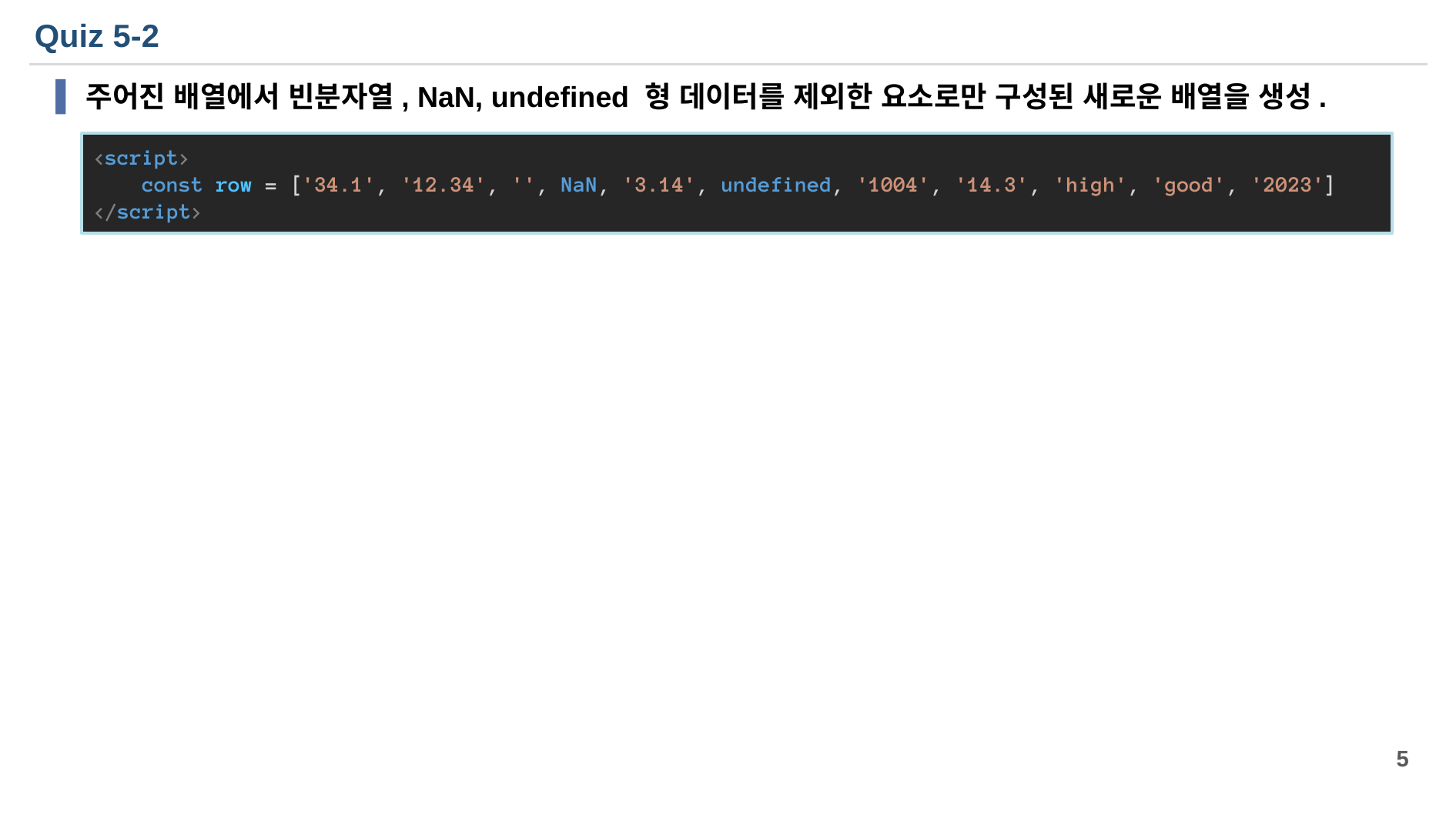

# Quiz 5-2
주어진 배열에서 빈분자열, NaN, undefined 형 데이터를 제외한 요소로만 구성된 새로운 배열을 생성.

<script>
    const row = ['34.1', '12.34', '', NaN, '3.14', undefined, '1004', '14.3', 'high', 'good', '2023']
</script>
5